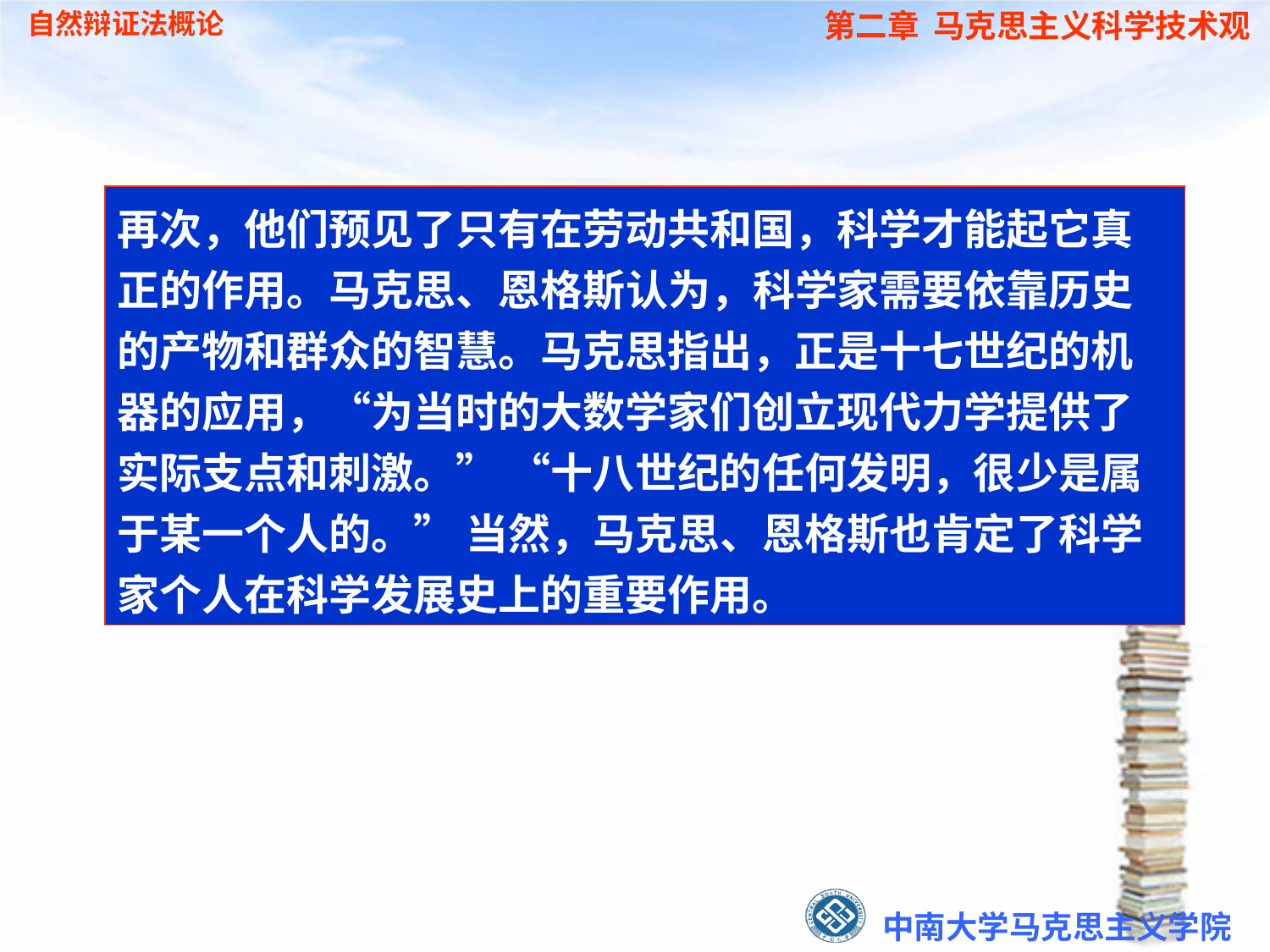

再次，他们预见了只有在劳动共和国，科学才能起它真正的作用。马克思、恩格斯认为，科学家需要依靠历史的产物和群众的智慧。马克思指出，正是十七世纪的机器的应用，“为当时的大数学家们创立现代力学提供了实际支点和刺激。” “十八世纪的任何发明，很少是属于某一个人的。” 当然，马克思、恩格斯也肯定了科学家个人在科学发展史上的重要作用。